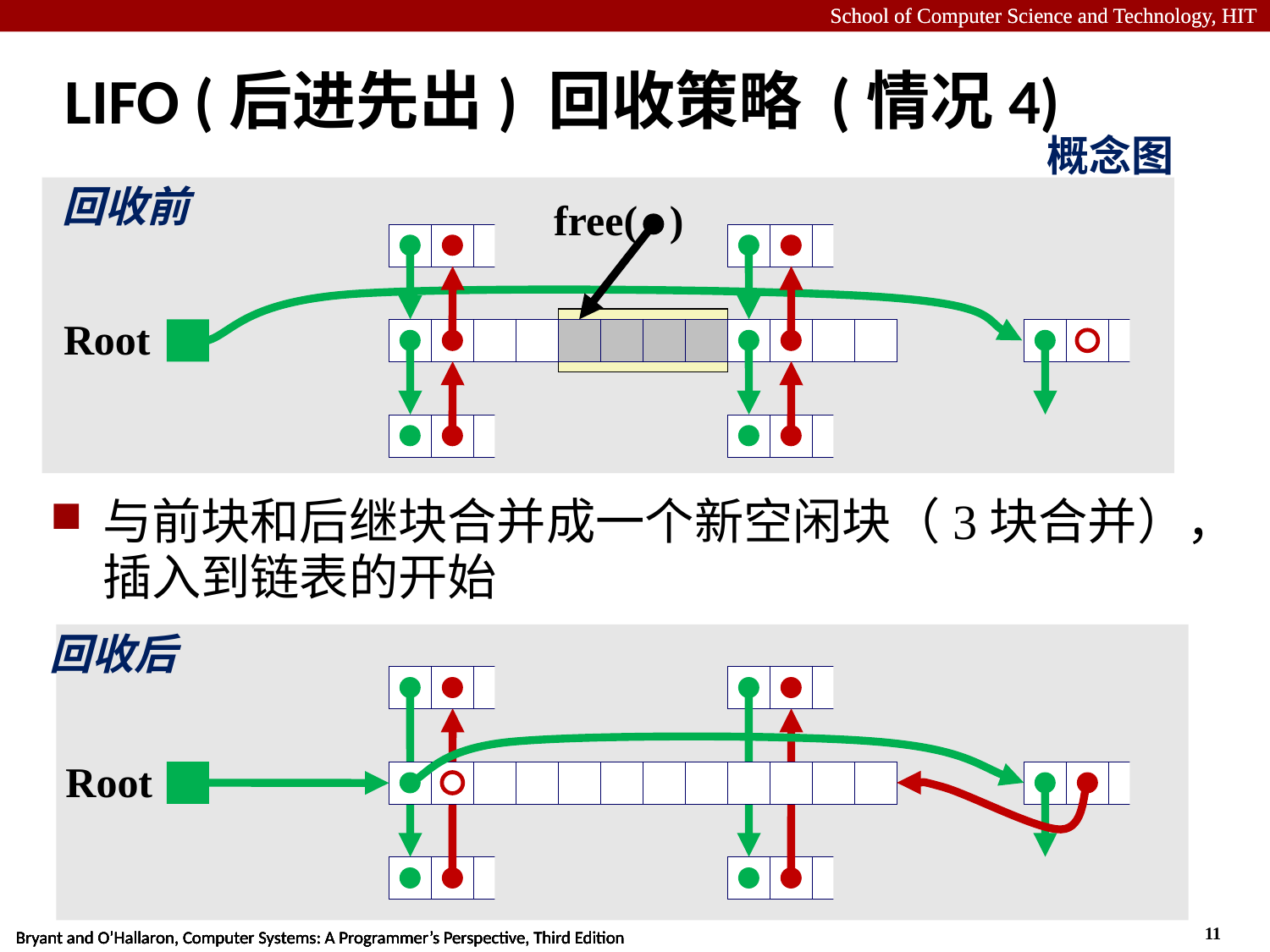

# LIFO (后进先出) 回收策略 (情况4)
概念图

回收前

free(   )

Root

与前块和后继块合并成一个新空闲块（3块合并），插入到链表的开始

回收后

Root